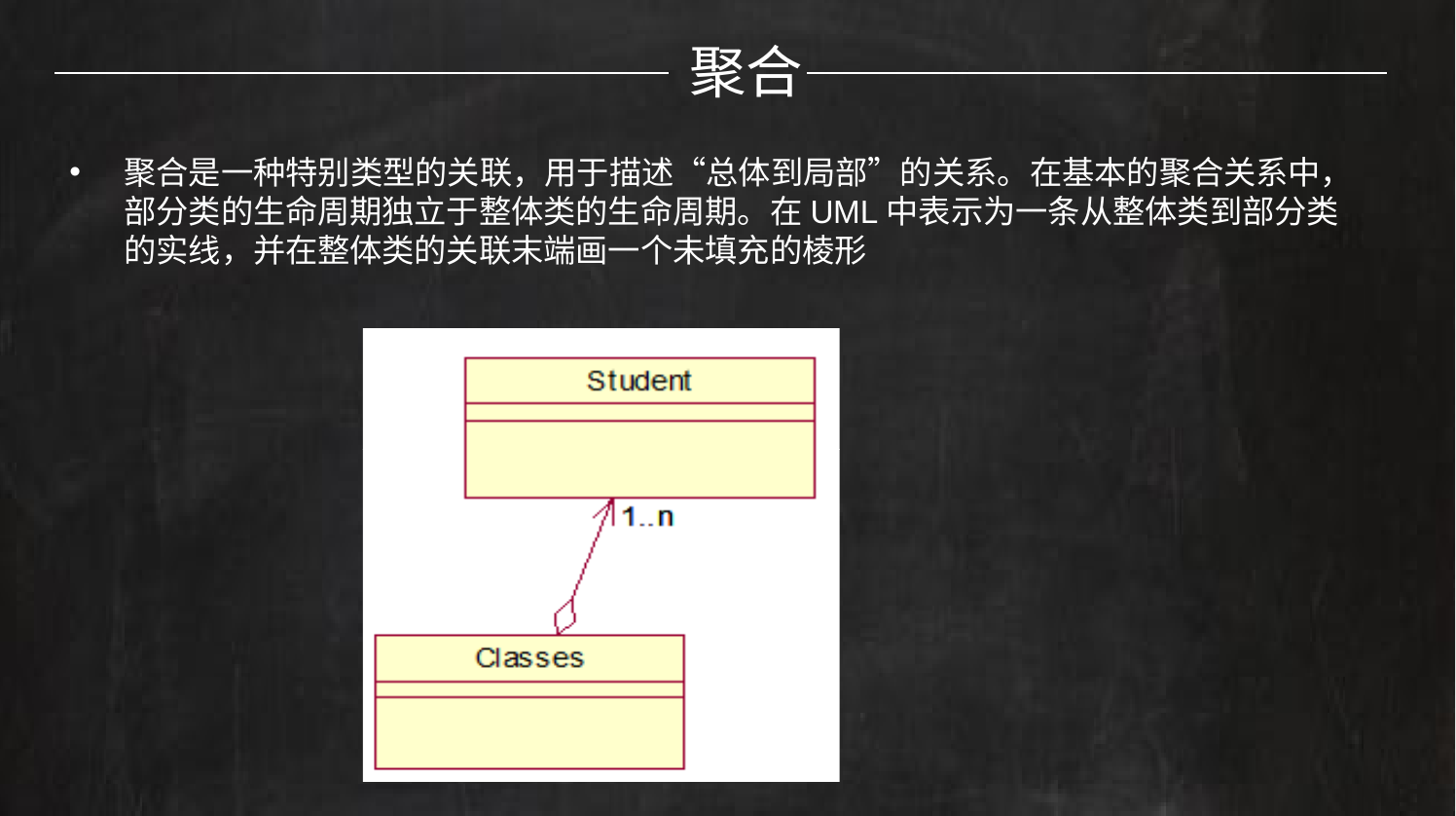

聚合

聚合是一种特别类型的关联，用于描述“总体到局部”的关系。在基本的聚合关系中， 部分类的生命周期独立于整体类的生命周期。在UML中表示为一条从整体类到部分类 的实线，并在整体类的关联末端画一个未填充的棱形